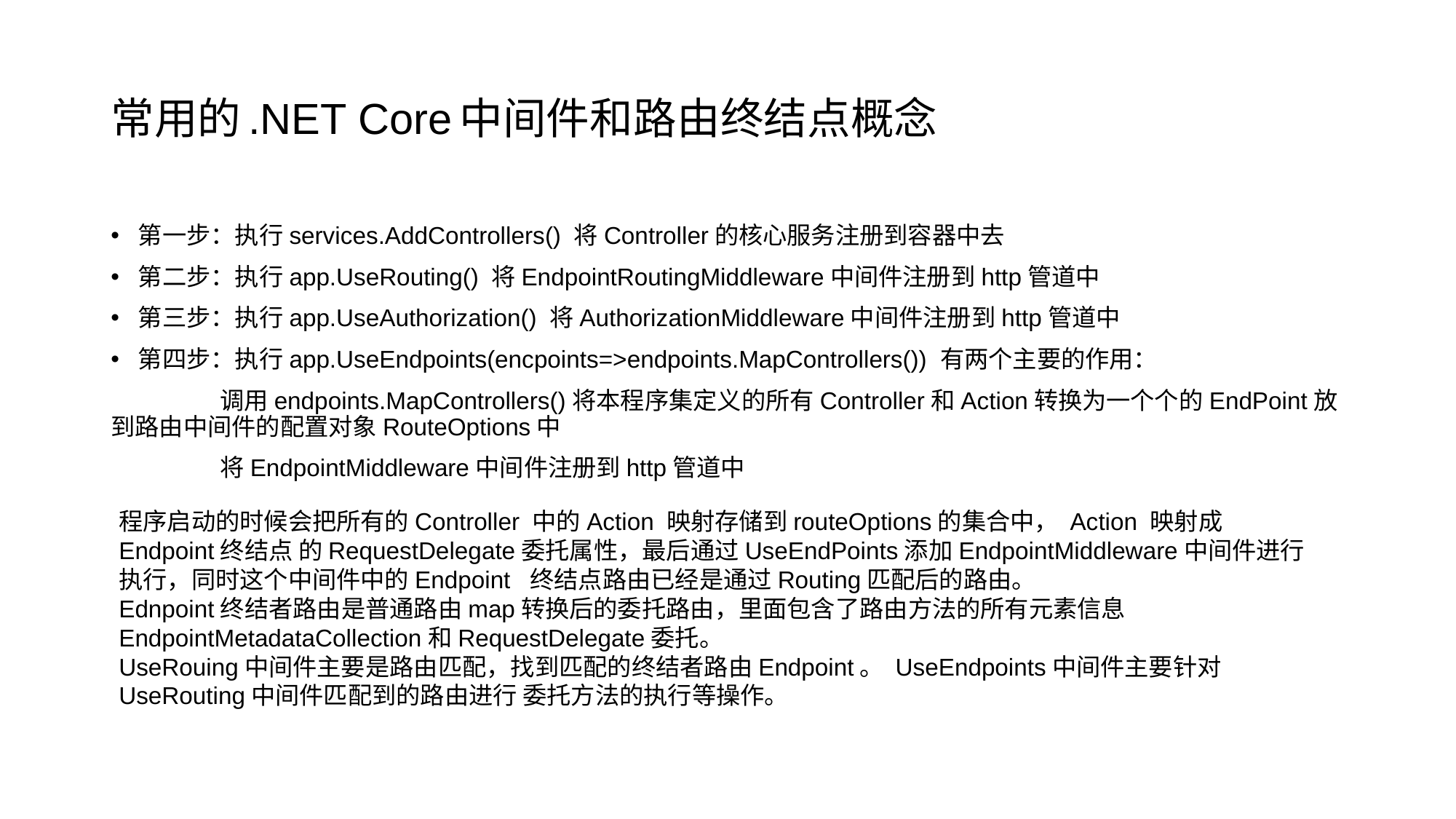

# 常用的.NET Core中间件和路由终结点概念
第一步：执行services.AddControllers() 将Controller的核心服务注册到容器中去
第二步：执行app.UseRouting() 将EndpointRoutingMiddleware中间件注册到http管道中
第三步：执行app.UseAuthorization() 将AuthorizationMiddleware中间件注册到http管道中
第四步：执行app.UseEndpoints(encpoints=>endpoints.MapControllers()) 有两个主要的作用：
	调用endpoints.MapControllers()将本程序集定义的所有Controller和Action转换为一个个的EndPoint放到路由中间件的配置对象RouteOptions中
	将EndpointMiddleware中间件注册到http管道中
程序启动的时候会把所有的Controller 中的Action 映射存储到routeOptions的集合中， Action 映射成Endpoint终结点 的RequestDelegate委托属性，最后通过UseEndPoints添加EndpointMiddleware中间件进行执行，同时这个中间件中的Endpoint  终结点路由已经是通过Routing匹配后的路由。
Ednpoint终结者路由是普通路由map转换后的委托路由，里面包含了路由方法的所有元素信息EndpointMetadataCollection和RequestDelegate委托。
UseRouing中间件主要是路由匹配，找到匹配的终结者路由Endpoint。 UseEndpoints中间件主要针对UseRouting中间件匹配到的路由进行 委托方法的执行等操作。